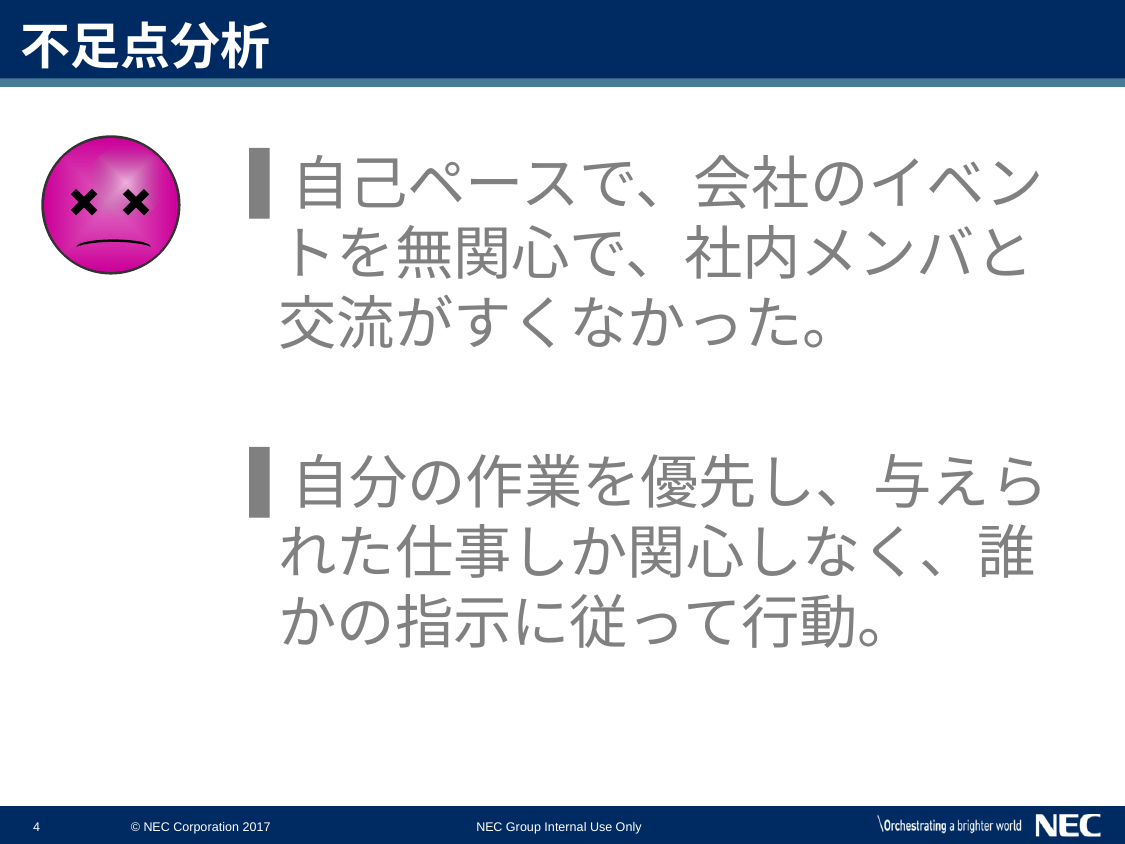

# 不足点分析

自己ペースで、会社のイベントを無関心で、社内メンバと交流がすくなかった。

自分の作業を優先し、与えられた仕事しか関心しなく、誰かの指示に従って行動。